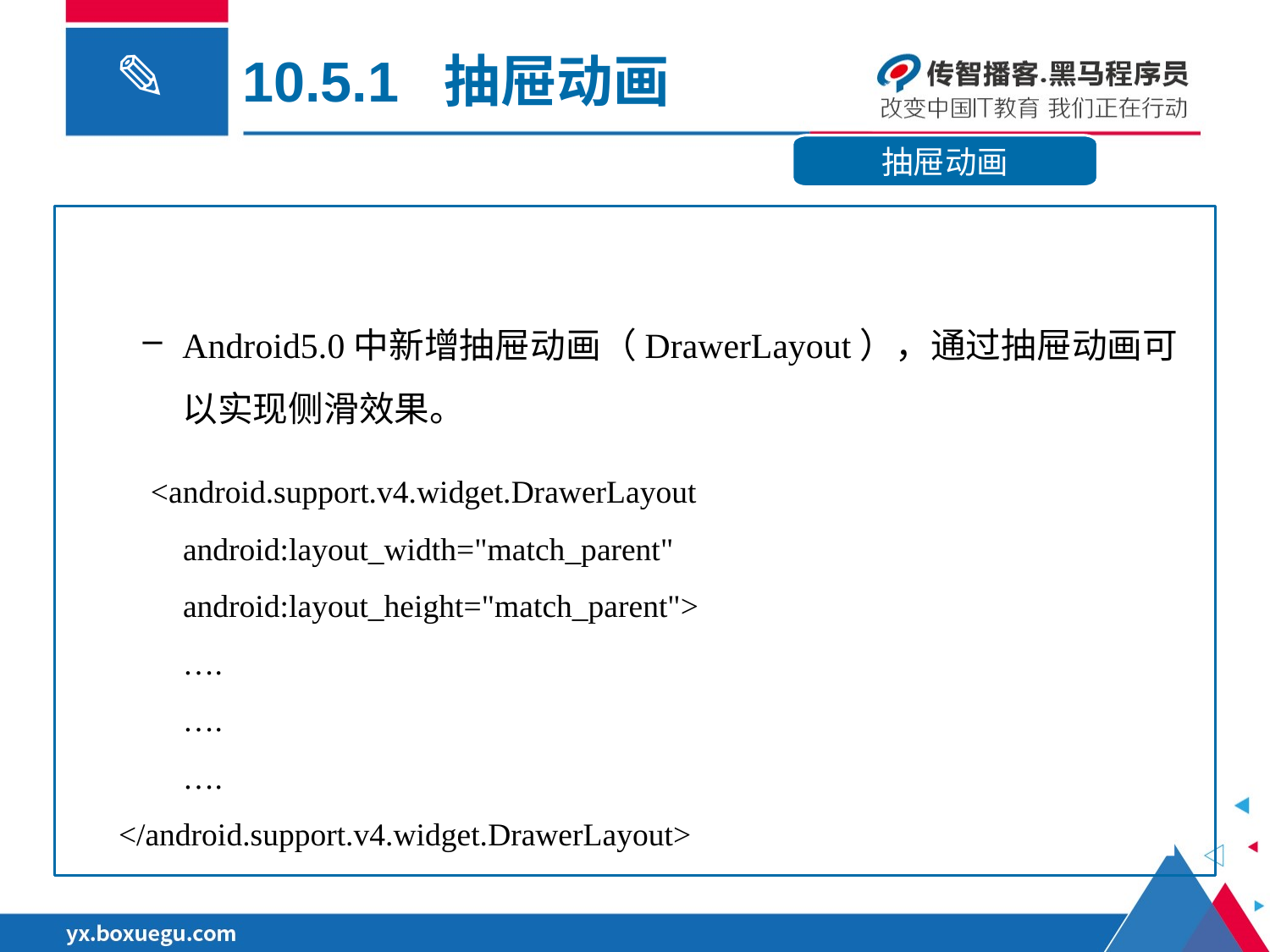

10.5.1  抽屉动画

抽屉动画

Android5.0中新增抽屉动画（DrawerLayout），通过抽屉动画可以实现侧滑效果。
    <android.support.v4.widget.DrawerLayout
        android:layout_width="match_parent"
        android:layout_height="match_parent">
        ….
        ….
        ….
</android.support.v4.widget.DrawerLayout>